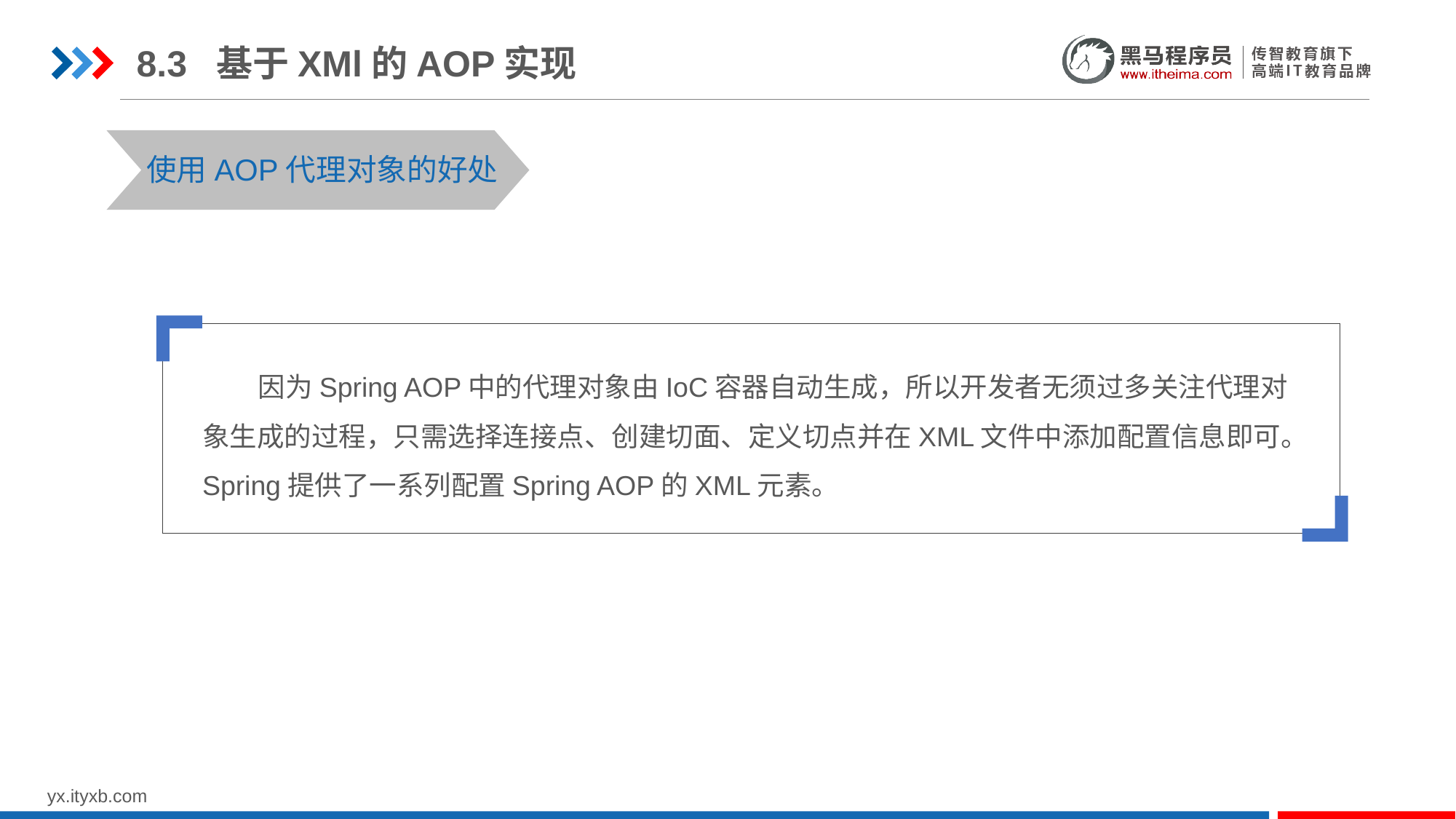

8.3  基于XMl的AOP实现

使用AOP代理对象的好处

        因为Spring AOP中的代理对象由IoC容器自动生成，所以开发者无须过多关注代理对象生成的过程，只需选择连接点、创建切面、定义切点并在XML文件中添加配置信息即可。
Spring提供了一系列配置Spring AOP的XML元素。